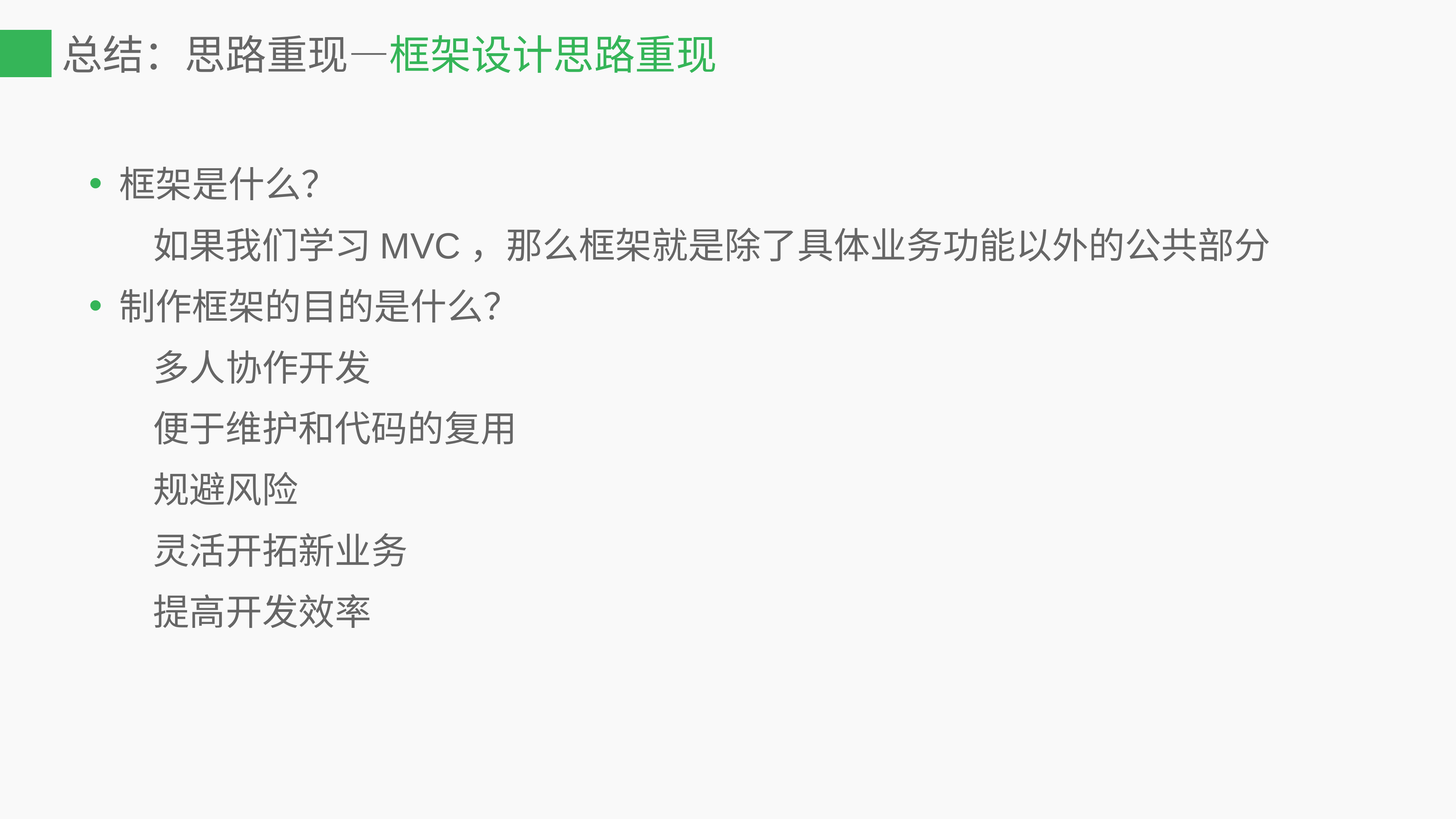

# 总结：思路重现—框架设计思路重现
框架是什么？
如果我们学习MVC，那么框架就是除了具体业务功能以外的公共部分
制作框架的目的是什么？
多人协作开发
便于维护和代码的复用
规避风险
灵活开拓新业务
提高开发效率